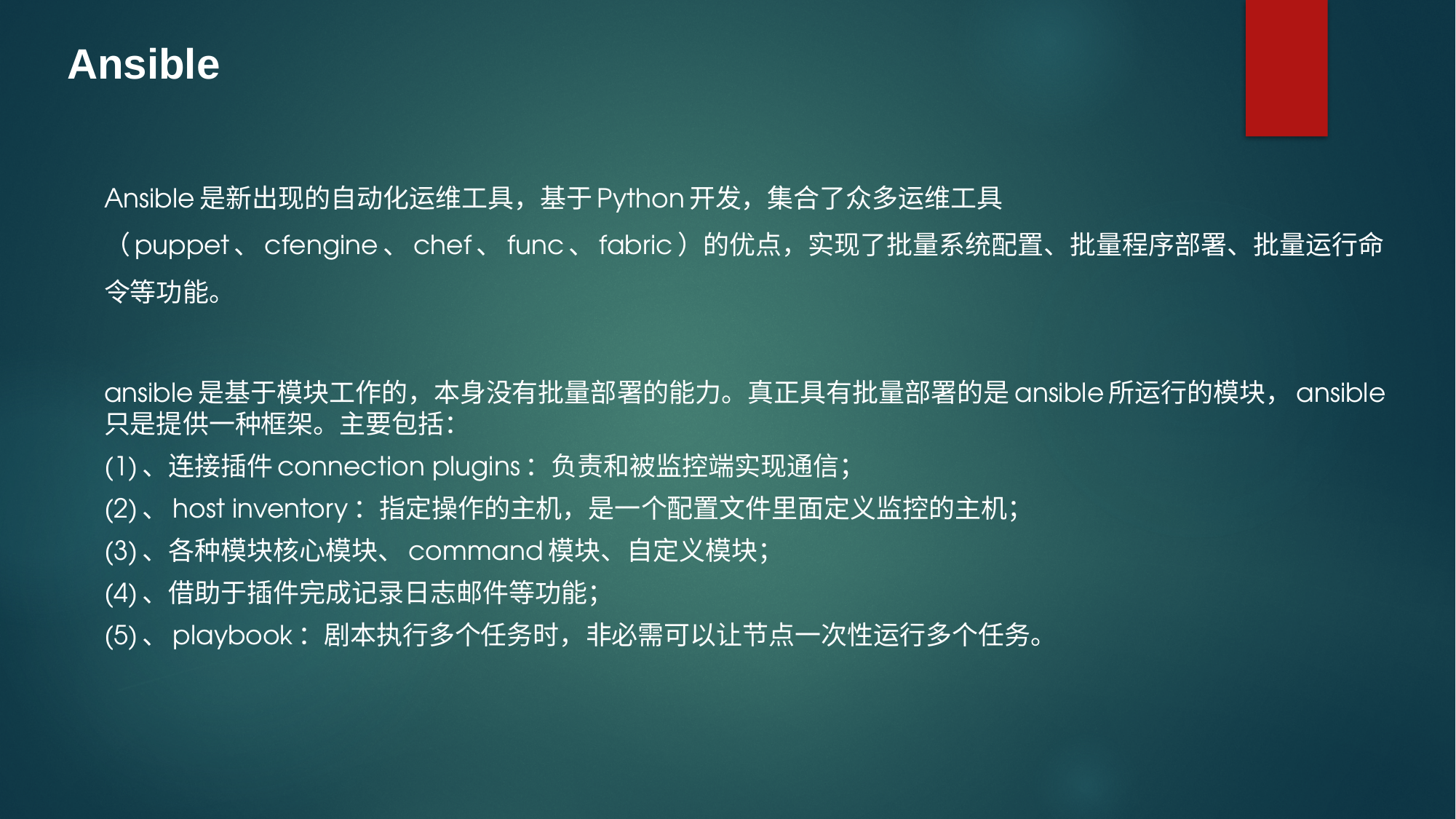

Ansible
Ansible是新出现的自动化运维工具，基于Python开发，集合了众多运维工具（puppet、cfengine、chef、func、fabric）的优点，实现了批量系统配置、批量程序部署、批量运行命令等功能。

ansible是基于模块工作的，本身没有批量部署的能力。真正具有批量部署的是ansible所运行的模块，ansible只是提供一种框架。主要包括：
(1)、连接插件connection plugins：负责和被监控端实现通信；
(2)、host inventory：指定操作的主机，是一个配置文件里面定义监控的主机；
(3)、各种模块核心模块、command模块、自定义模块；
(4)、借助于插件完成记录日志邮件等功能；
(5)、playbook：剧本执行多个任务时，非必需可以让节点一次性运行多个任务。